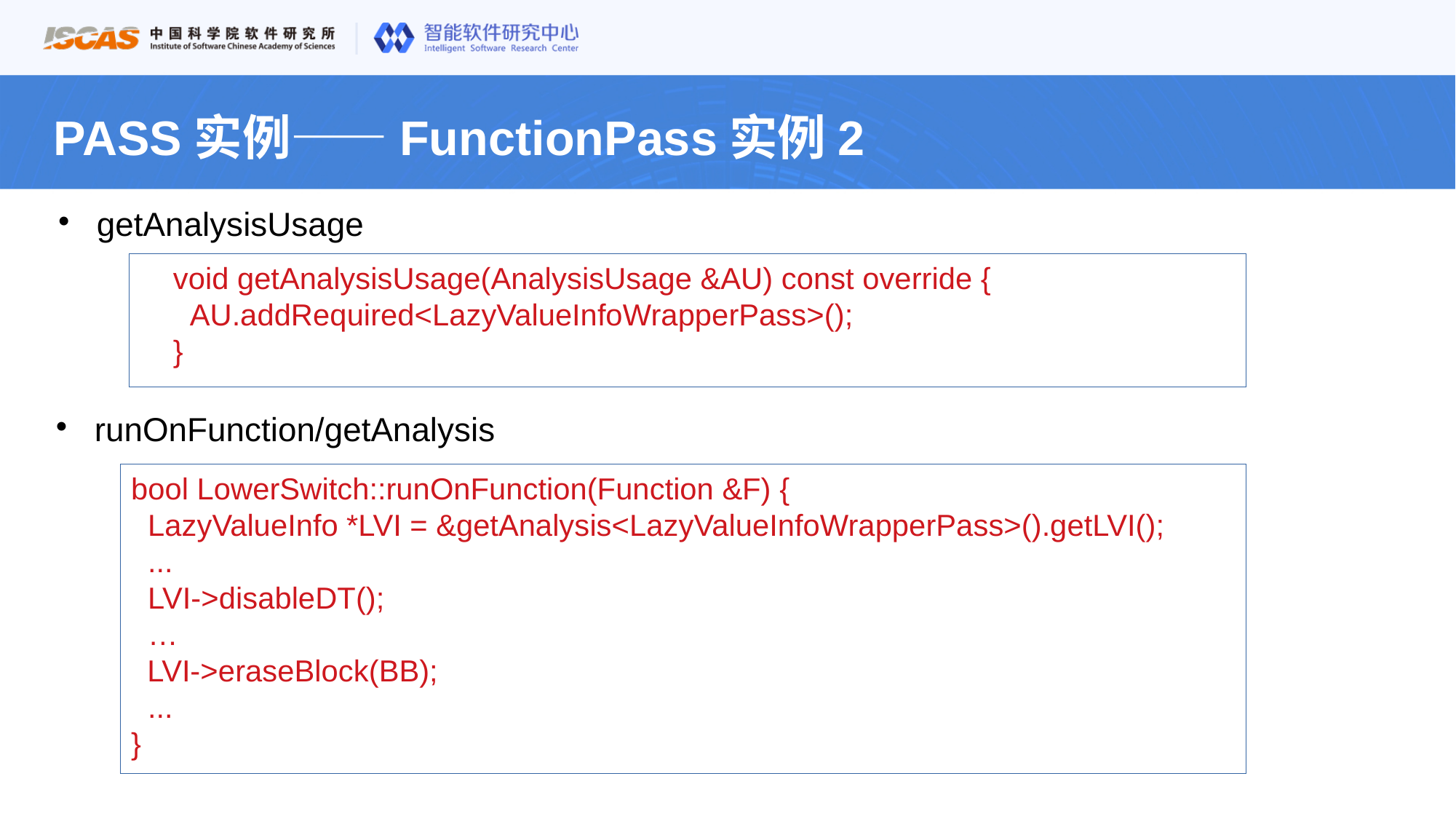

PASS实例——FunctionPass实例2
getAnalysisUsage
    void getAnalysisUsage(AnalysisUsage &AU) const override {
      AU.addRequired<LazyValueInfoWrapperPass>();
    }
runOnFunction/getAnalysis
bool LowerSwitch::runOnFunction(Function &F) {
  LazyValueInfo *LVI = &getAnalysis<LazyValueInfoWrapperPass>().getLVI();
  ...
  LVI->disableDT();
  …
  LVI->eraseBlock(BB);
  ...
}